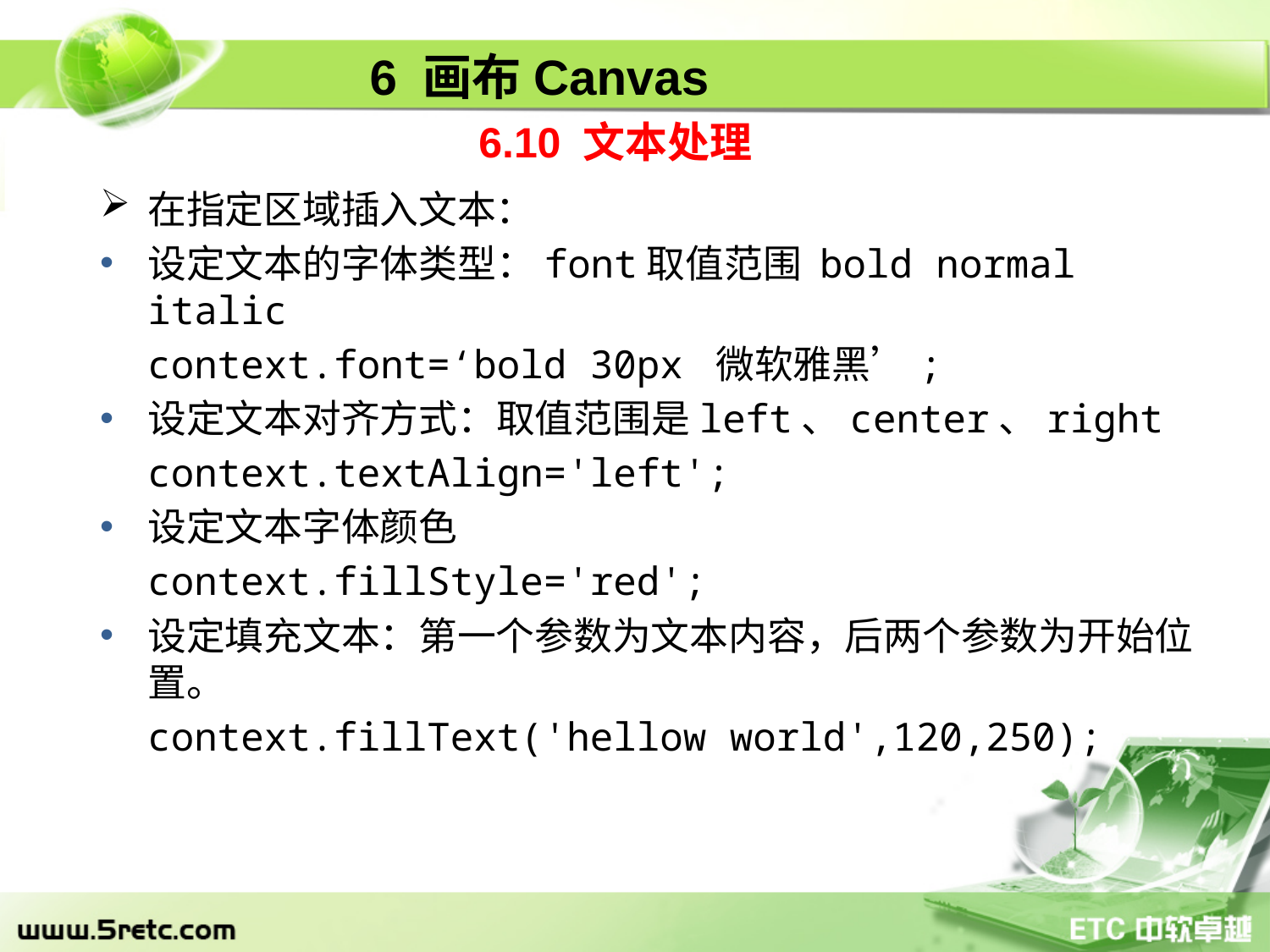

6 画布Canvas

6.10 文本处理
在指定区域插入文本：
设定文本的字体类型：font取值范围 bold normal italic
	context.font=‘bold 30px 微软雅黑’;
设定文本对齐方式：取值范围是left、center、right
	context.textAlign='left';
设定文本字体颜色
	context.fillStyle='red';
设定填充文本：第一个参数为文本内容，后两个参数为开始位置。
	context.fillText('hellow world',120,250);